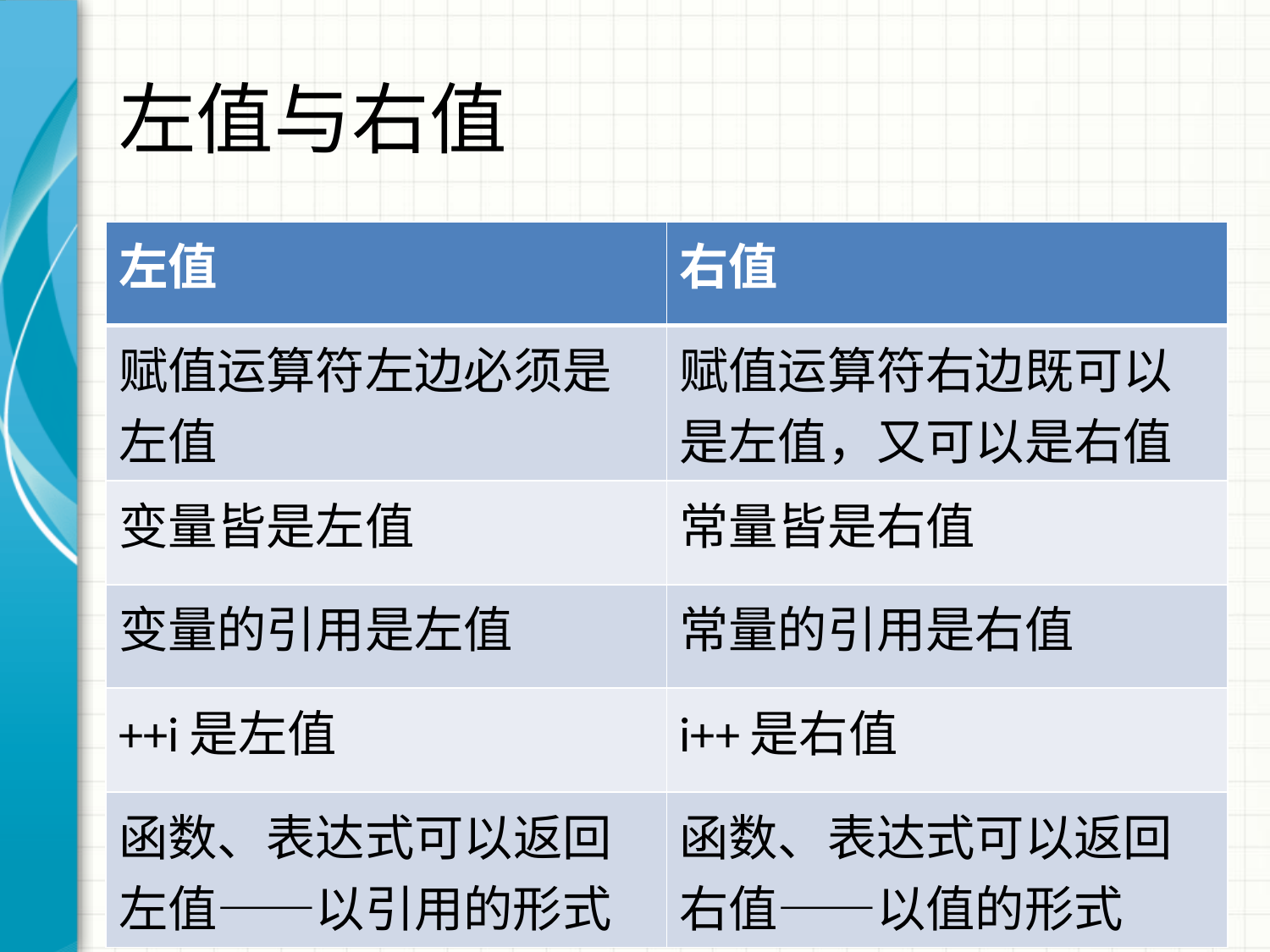

# 左值与右值
| 左值 | 右值 |
| --- | --- |
| 赋值运算符左边必须是左值 | 赋值运算符右边既可以是左值，又可以是右值 |
| 变量皆是左值 | 常量皆是右值 |
| 变量的引用是左值 | 常量的引用是右值 |
| ++i是左值 | i++是右值 |
| 函数、表达式可以返回左值——以引用的形式 | 函数、表达式可以返回右值——以值的形式 |
25